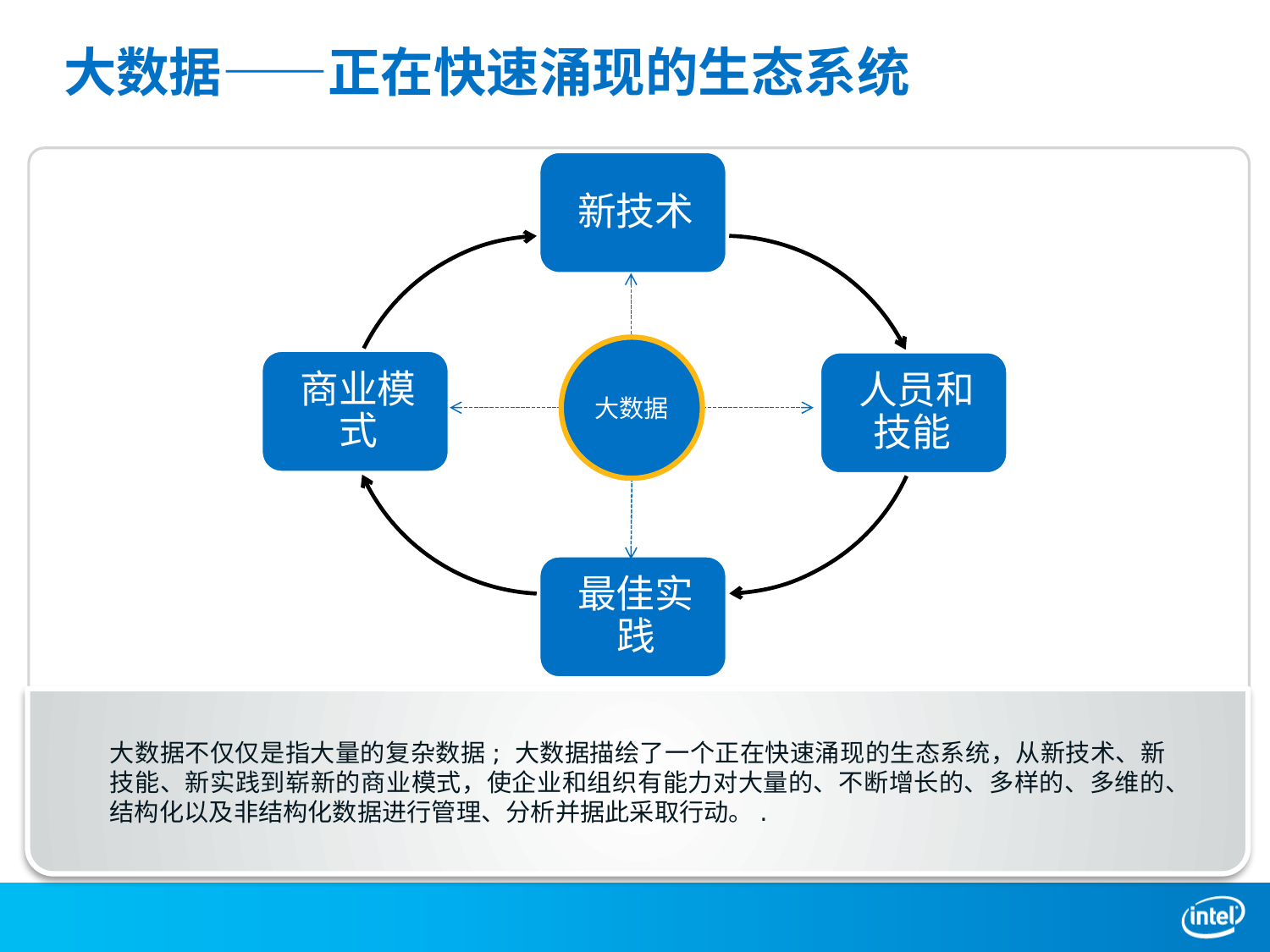

# 大数据——正在快速涌现的生态系统

新技术
人员和技能
最佳实践
商业模式
大数据

大数据不仅仅是指大量的复杂数据; 大数据描绘了一个正在快速涌现的生态系统，从新技术、新技能、新实践到崭新的商业模式，使企业和组织有能力对大量的、不断增长的、多样的、多维的、结构化以及非结构化数据进行管理、分析并据此采取行动。.